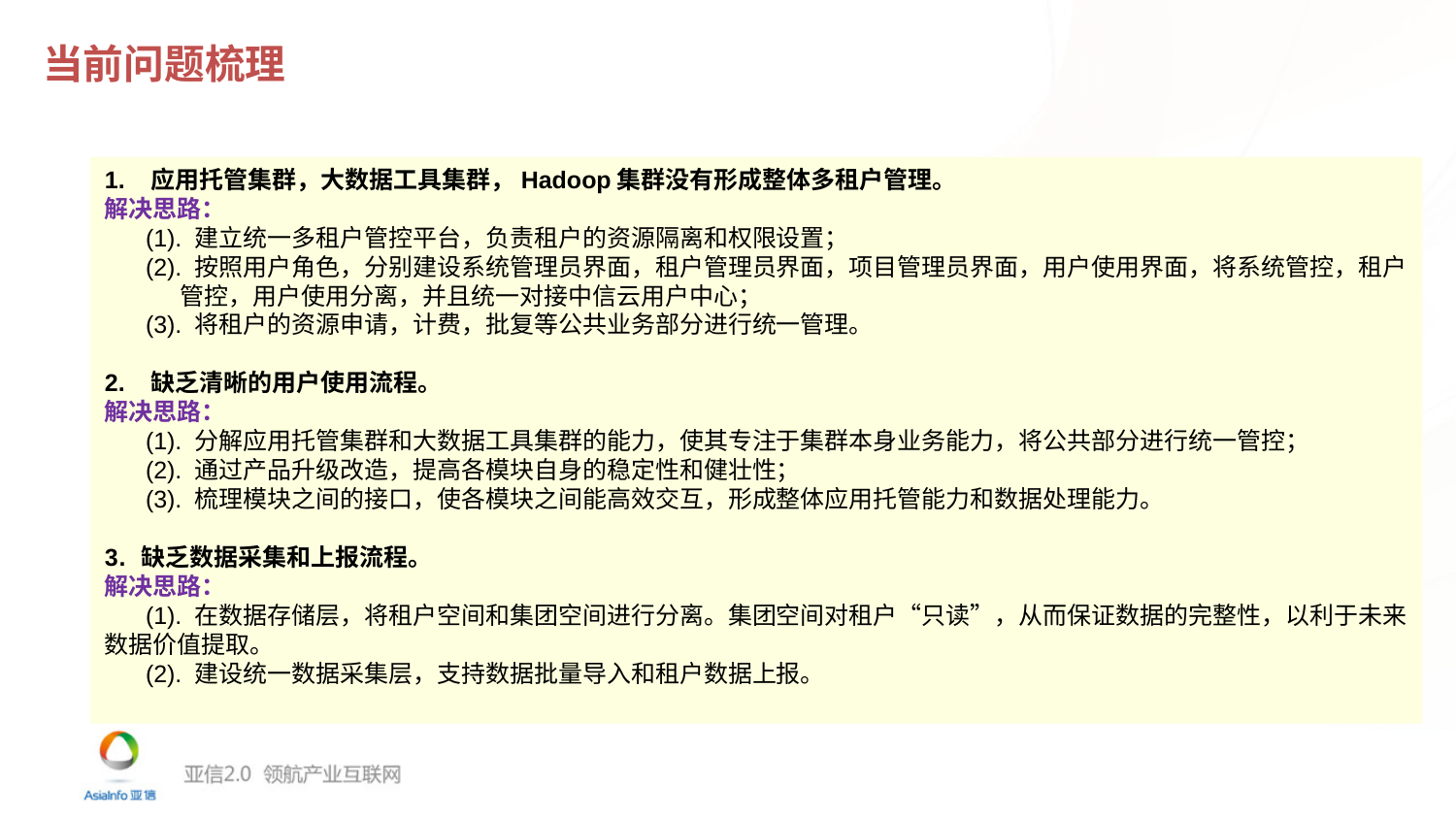

当前问题梳理
1.   应用托管集群，大数据工具集群，Hadoop集群没有形成整体多租户管理。
解决思路：
      (1). 建立统一多租户管控平台，负责租户的资源隔离和权限设置；
      (2). 按照用户角色，分别建设系统管理员界面，租户管理员界面，项目管理员界面，用户使用界面，将系统管控，租户
             管控，用户使用分离，并且统一对接中信云用户中心；
      (3). 将租户的资源申请，计费，批复等公共业务部分进行统一管理。

2.   缺乏清晰的用户使用流程。
解决思路：
      (1). 分解应用托管集群和大数据工具集群的能力，使其专注于集群本身业务能力，将公共部分进行统一管控；
      (2). 通过产品升级改造，提高各模块自身的稳定性和健壮性；
      (3). 梳理模块之间的接口，使各模块之间能高效交互，形成整体应用托管能力和数据处理能力。

缺乏数据采集和上报流程。
解决思路：
      (1). 在数据存储层，将租户空间和集团空间进行分离。集团空间对租户“只读”，从而保证数据的完整性，以利于未来
数据价值提取。
      (2). 建设统一数据采集层，支持数据批量导入和租户数据上报。